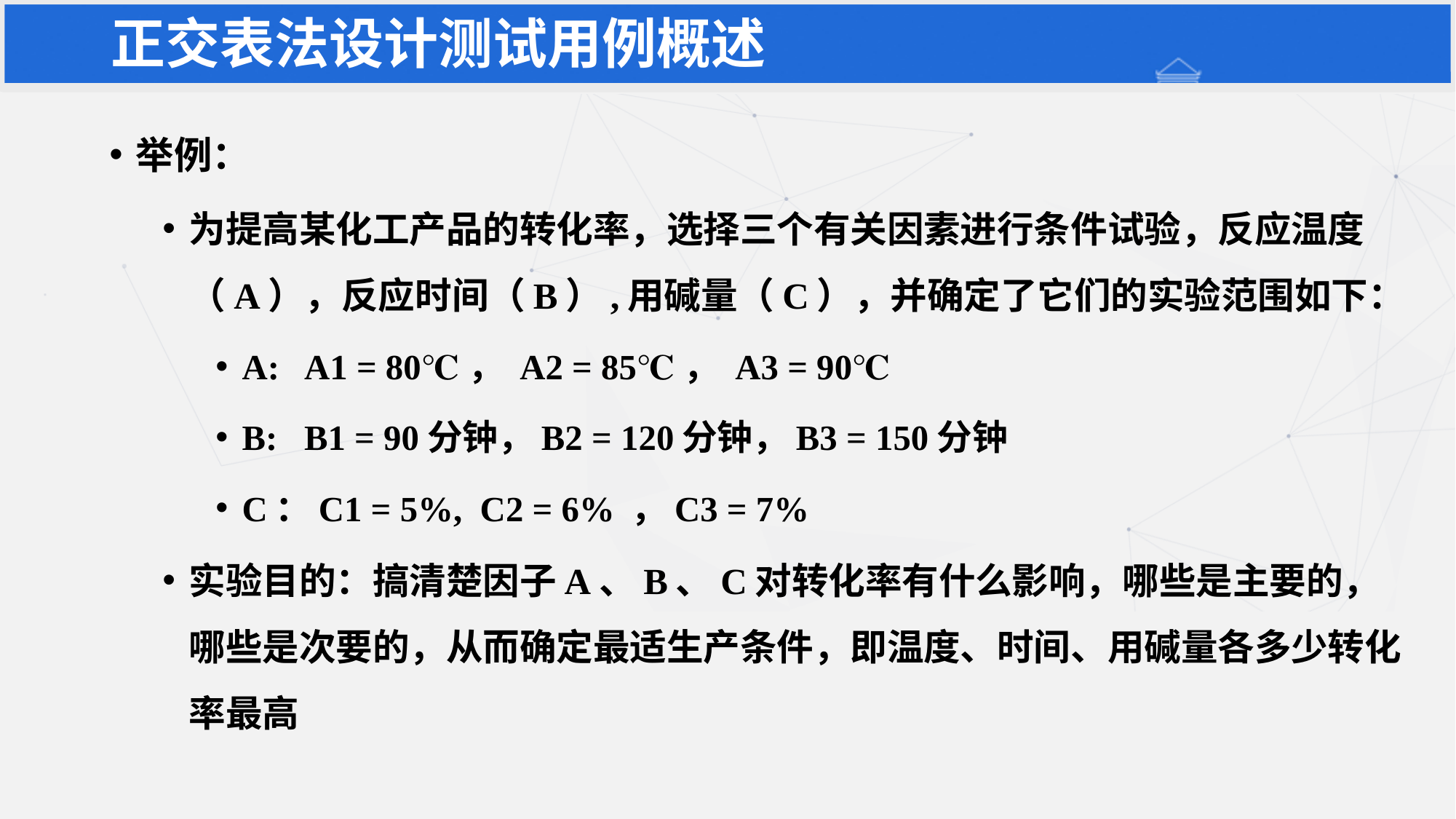

# 正交表法设计测试用例概述
举例：
为提高某化工产品的转化率，选择三个有关因素进行条件试验，反应温度（A），反应时间（B）,用碱量（C），并确定了它们的实验范围如下：
A:   A1 = 80℃， A2 = 85℃， A3 = 90℃
B:   B1 = 90分钟，B2 = 120分钟，B3 = 150分钟
C：C1 = 5%,  C2 = 6% ，C3 = 7%
实验目的：搞清楚因子A、B、C对转化率有什么影响，哪些是主要的，哪些是次要的，从而确定最适生产条件，即温度、时间、用碱量各多少转化率最高